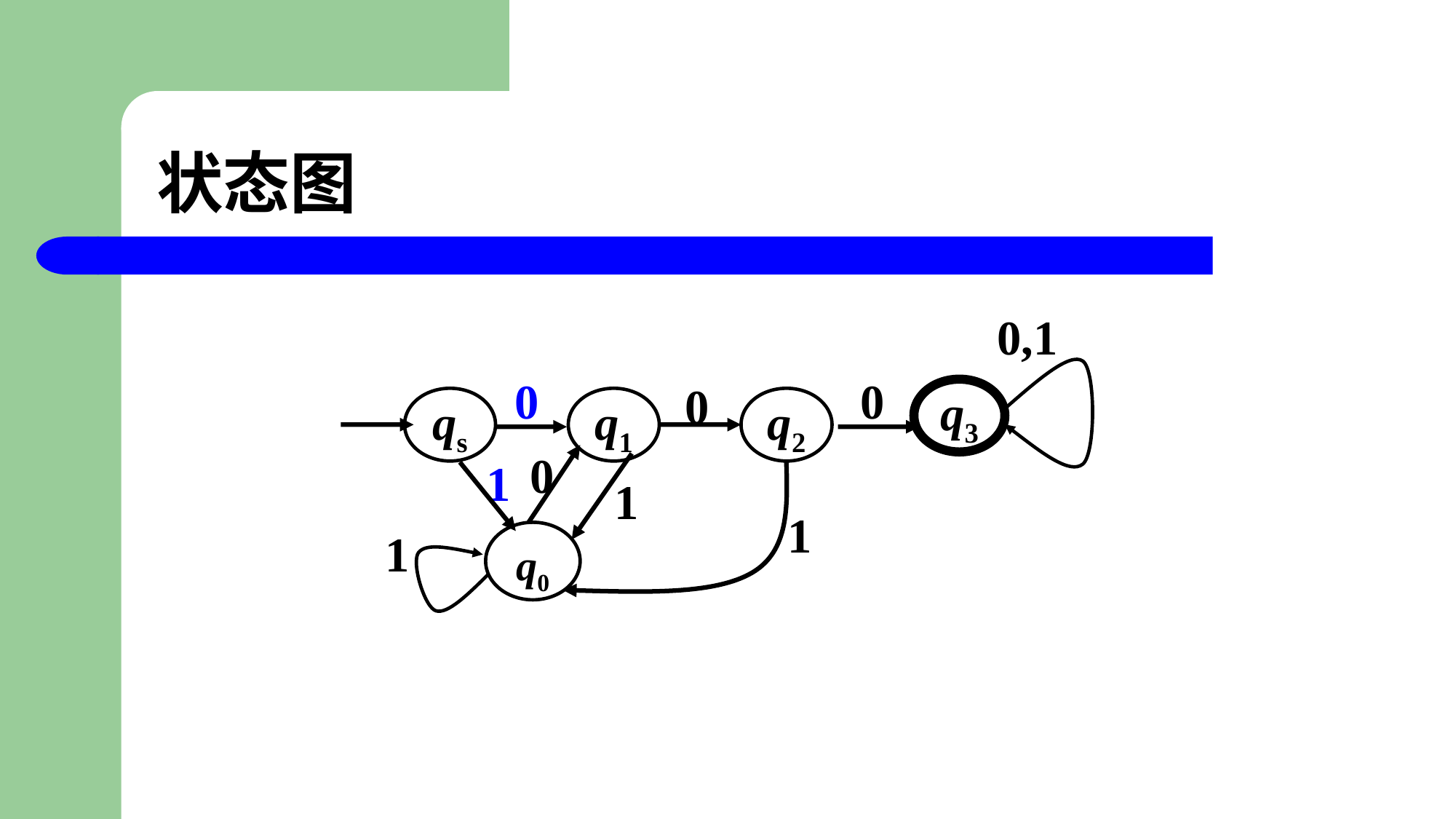

# 状态图
0,1

0
0
0
q3
qs
q1
q2

0

1

1
1
q0
1